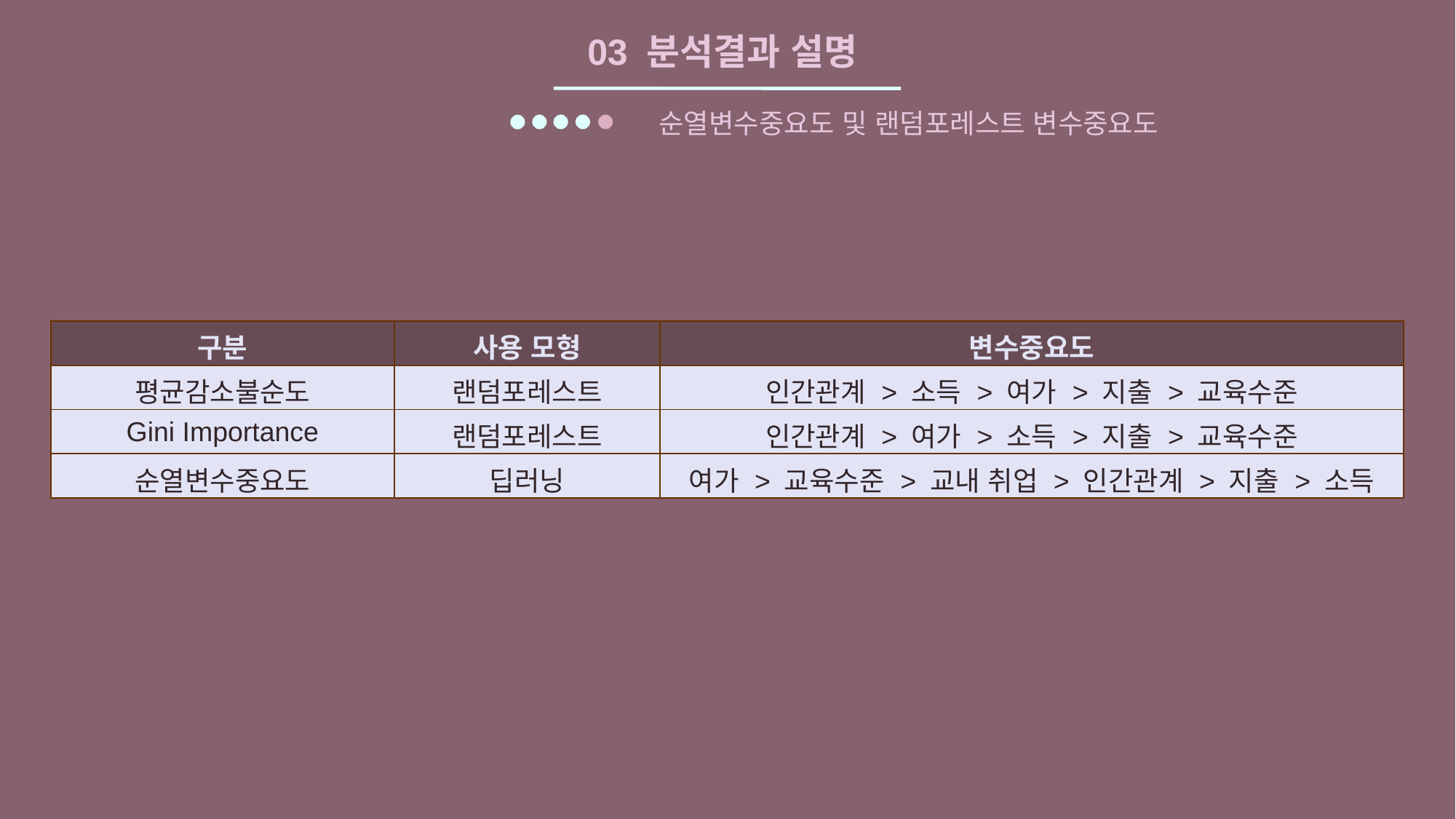

03 분석결과 설명
순열변수중요도 및 랜덤포레스트 변수중요도

| 구분 | 사용 모형 | 변수중요도 |
| --- | --- | --- |
| 평균감소불순도 | 랜덤포레스트 | 인간관계 > 소득 > 여가 > 지출 > 교육수준 |
| Gini Importance | 랜덤포레스트 | 인간관계 > 여가 > 소득 > 지출 > 교육수준 |
| 순열변수중요도 | 딥러닝 | 여가 > 교육수준 > 교내 취업 > 인간관계 > 지출 > 소득 |